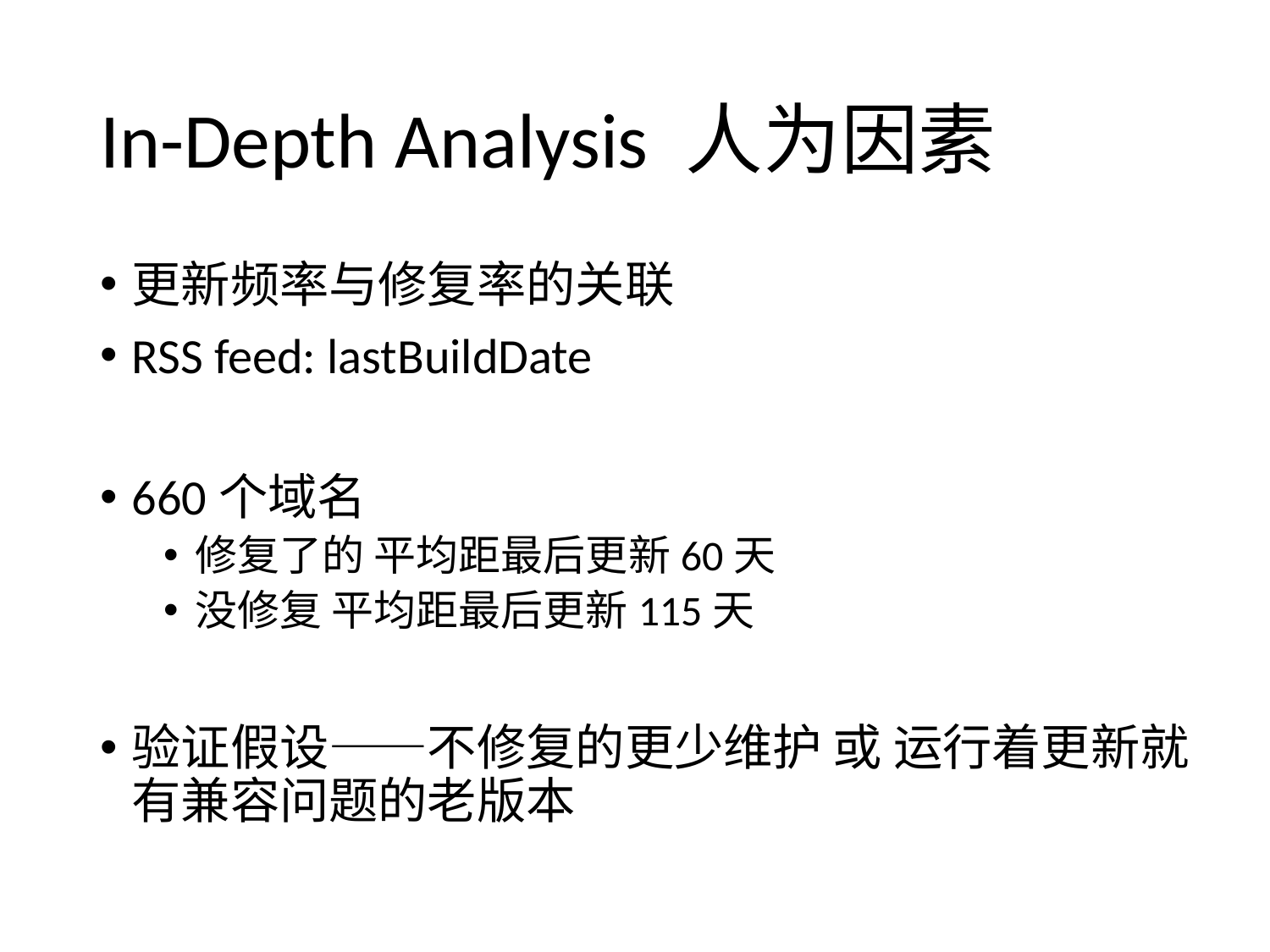

# In-Depth Analysis 人为因素
更新频率与修复率的关联
RSS feed: lastBuildDate

660个域名
修复了的 平均距最后更新60天
没修复 平均距最后更新115天

验证假设——不修复的更少维护 或 运行着更新就有兼容问题的老版本